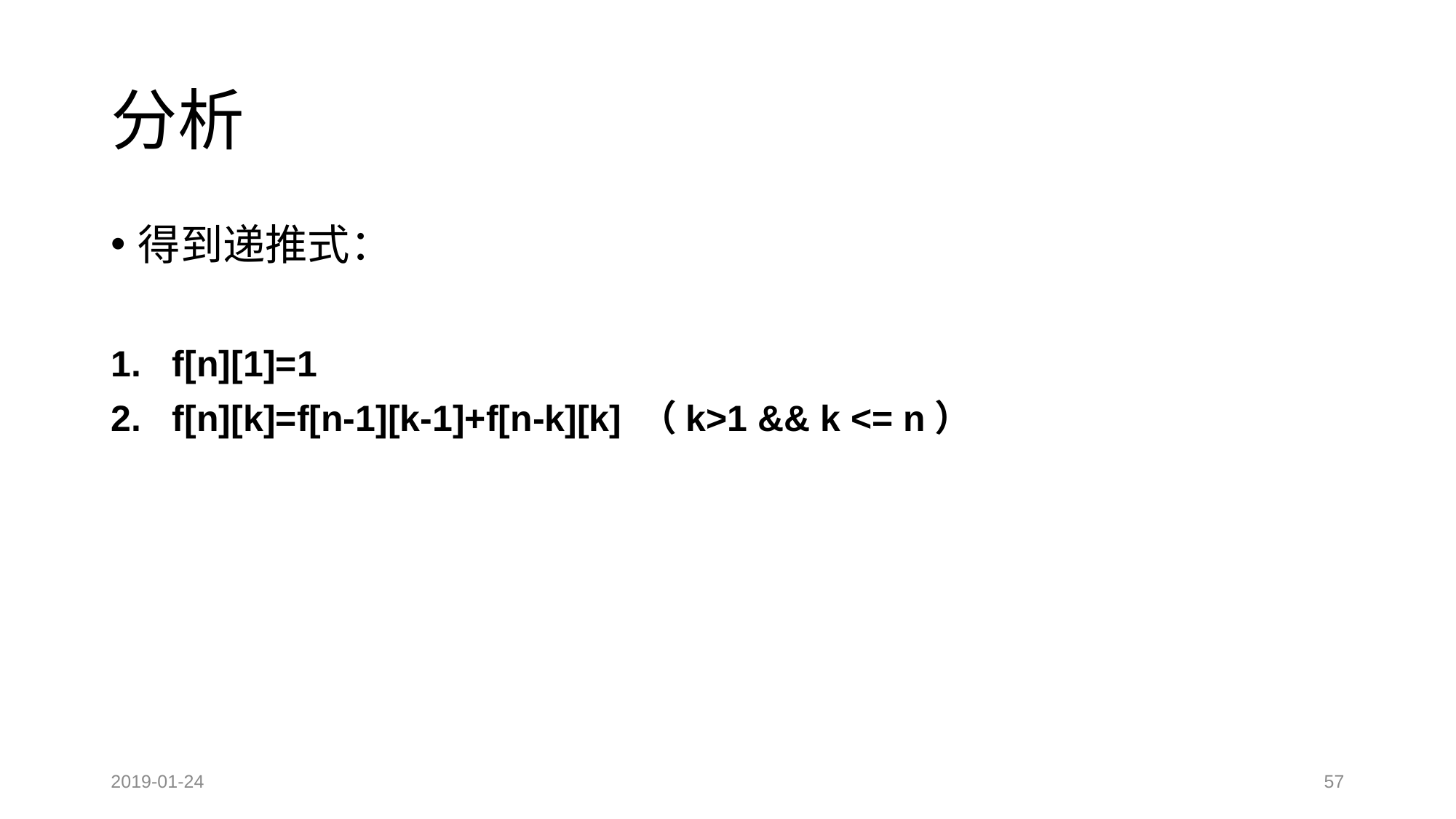

# 分析
得到递推式：

f[n][1]=1
f[n][k]=f[n-1][k-1]+f[n-k][k] （k>1 && k <= n）
2019-01-24
57